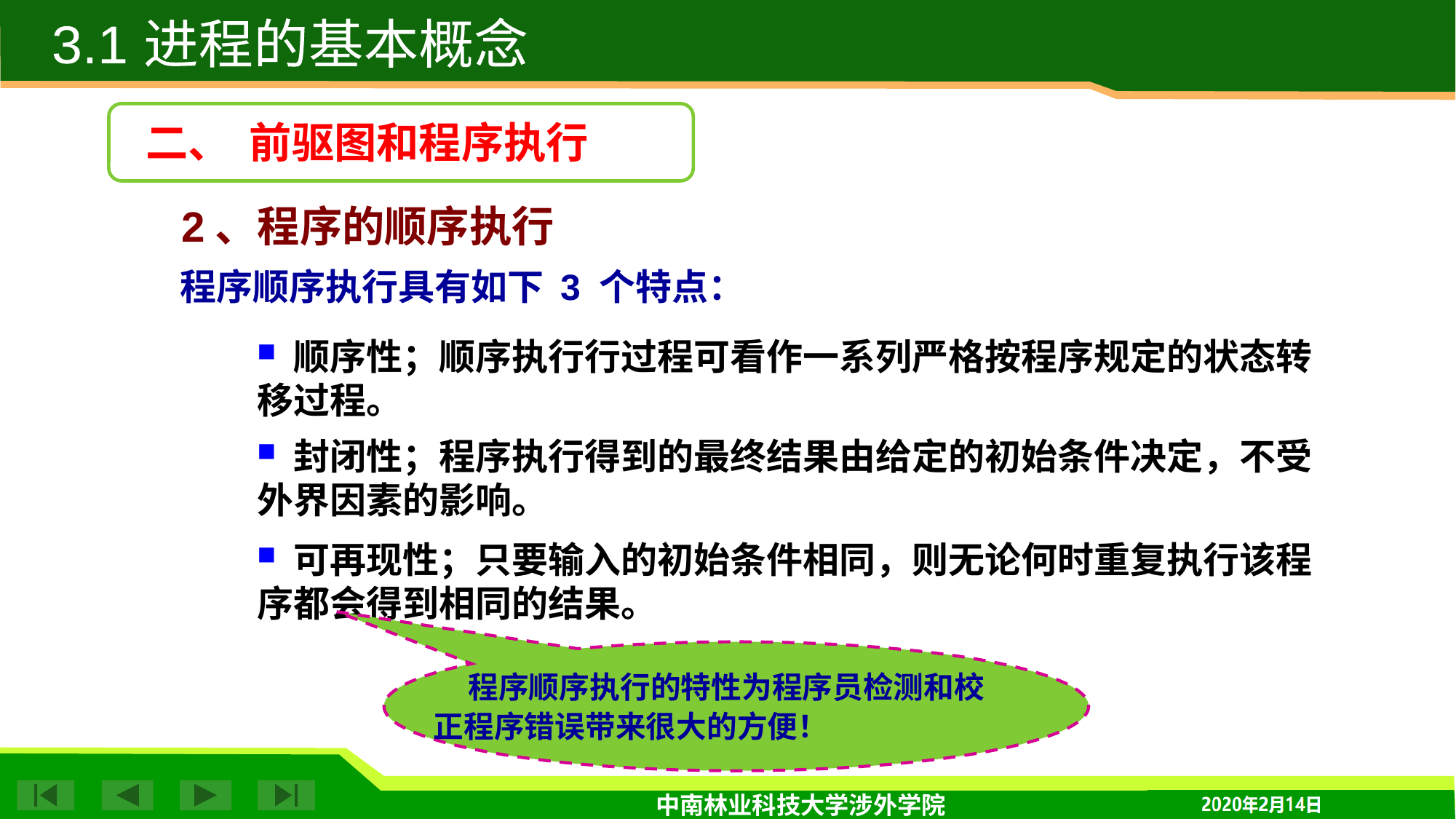

3.1 进程的基本概念

二、  前驱图和程序执行
 2、程序的顺序执行
程序顺序执行具有如下 3 个特点：
 顺序性；顺序执行行过程可看作一系列严格按程序规定的状态转移过程。
 封闭性；程序执行得到的最终结果由给定的初始条件决定，不受外界因素的影响。
 可再现性；只要输入的初始条件相同，则无论何时重复执行该程序都会得到相同的结果。

    程序顺序执行的特性为程序员检测和校
正程序错误带来很大的方便！